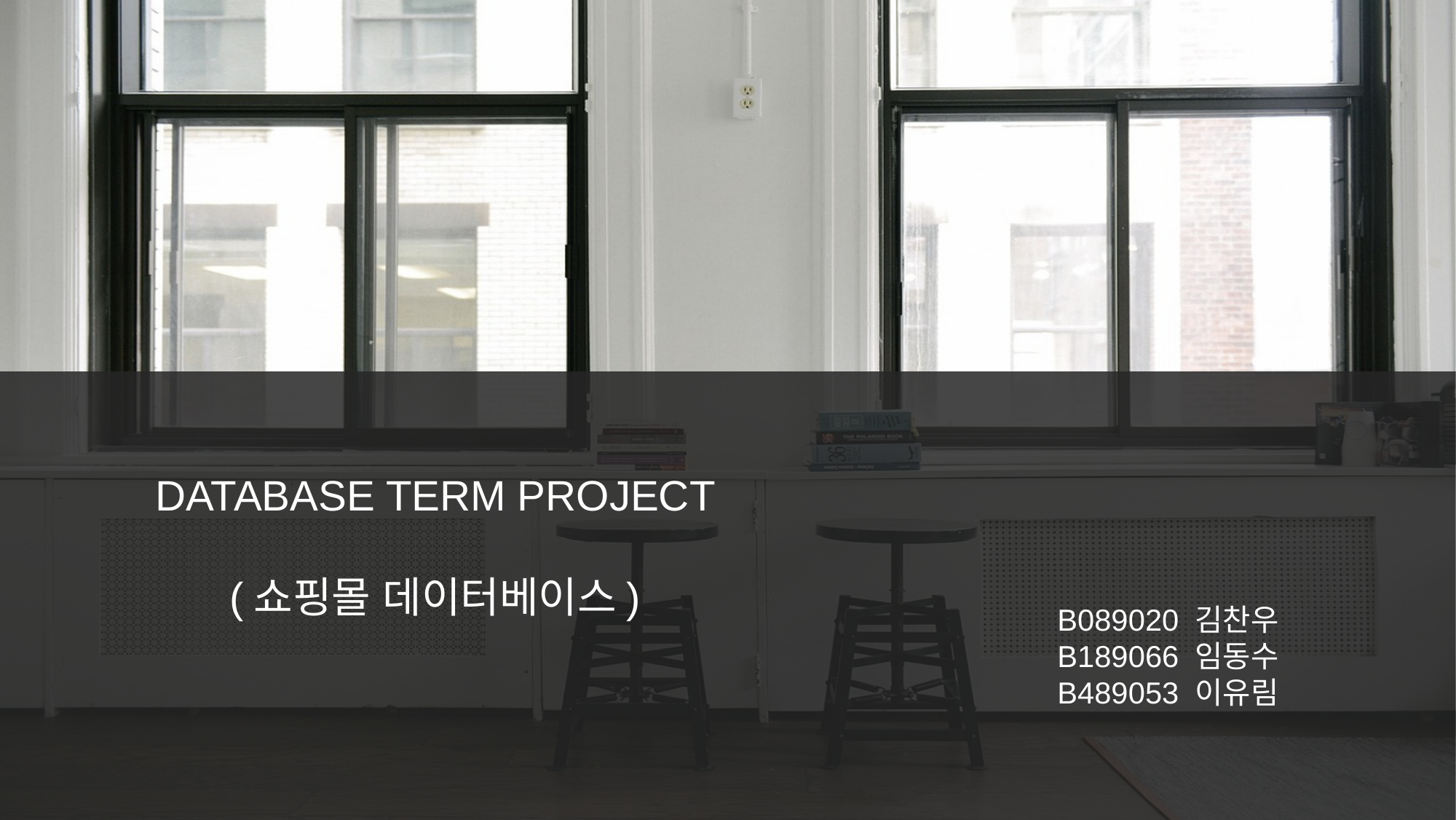

DATABASE TERM PROJECT

(쇼핑몰 데이터베이스)

   b089020 김찬우
   b189066 임동수
   B489053 이유림